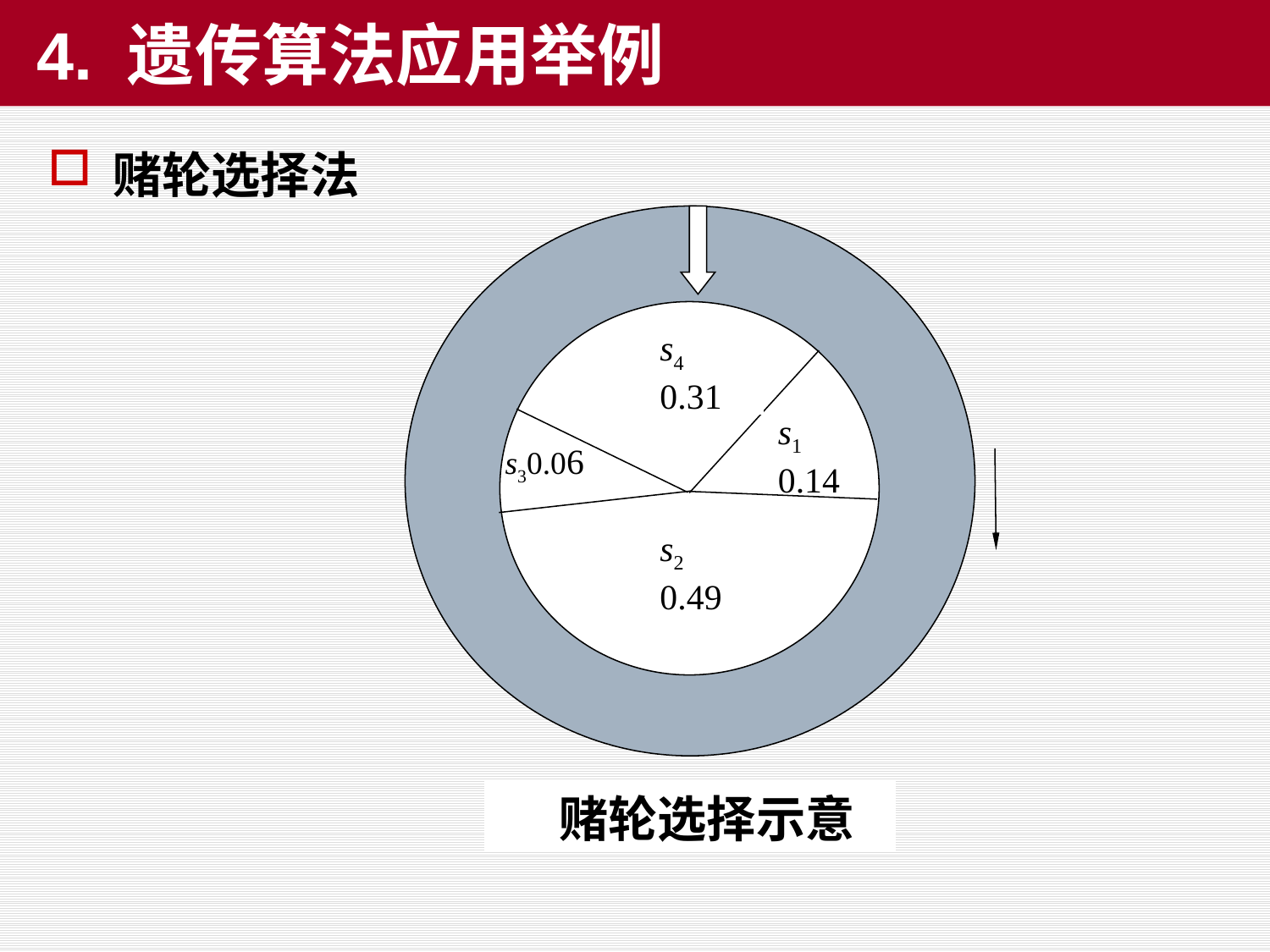

# 4. 遗传算法应用举例
赌轮选择法

s4
0.31

s1
0.14
s30.06

s2
0.49
  赌轮选择示意